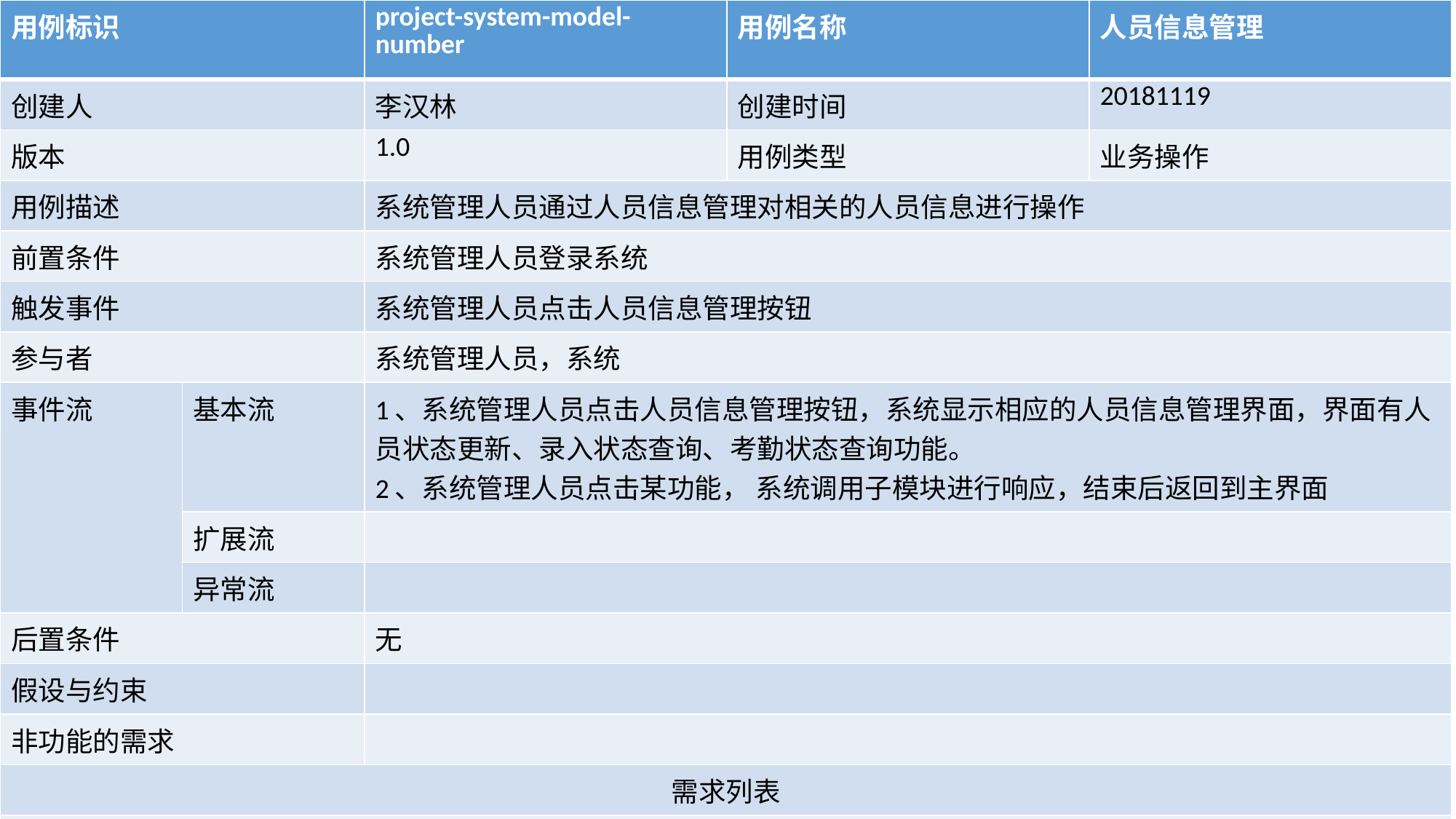

| 用例标识 |  | project-system-model-number | 用例名称 | 人员信息管理 |
| --- | --- | --- | --- | --- |
| 创建人 |  | 李汉林 | 创建时间 | 20181119 |
| 版本 |  | 1.0 | 用例类型 | 业务操作 |
| 用例描述 |  | 系统管理人员通过人员信息管理对相关的人员信息进行操作 |  |  |
| 前置条件 |  | 系统管理人员登录系统 |  |  |
| 触发事件 |  | 系统管理人员点击人员信息管理按钮 |  |  |
| 参与者 |  | 系统管理人员，系统 |  |  |
| 事件流 | 基本流 | 1、系统管理人员点击人员信息管理按钮，系统显示相应的人员信息管理界面，界面有人员状态更新、录入状态查询、考勤状态查询功能。 2、系统管理人员点击某功能， 系统调用子模块进行响应，结束后返回到主界面 |  |  |
|  | 扩展流 |  |  |  |
|  | 异常流 |  |  |  |
| 后置条件 |  | 无 |  |  |
| 假设与约束 |  |  |  |  |
| 非功能的需求 |  |  |  |  |
| 需求列表 |  |  |  |  |
| 1、系统可以提供人员信息管理的功能 |  |  |  |  |